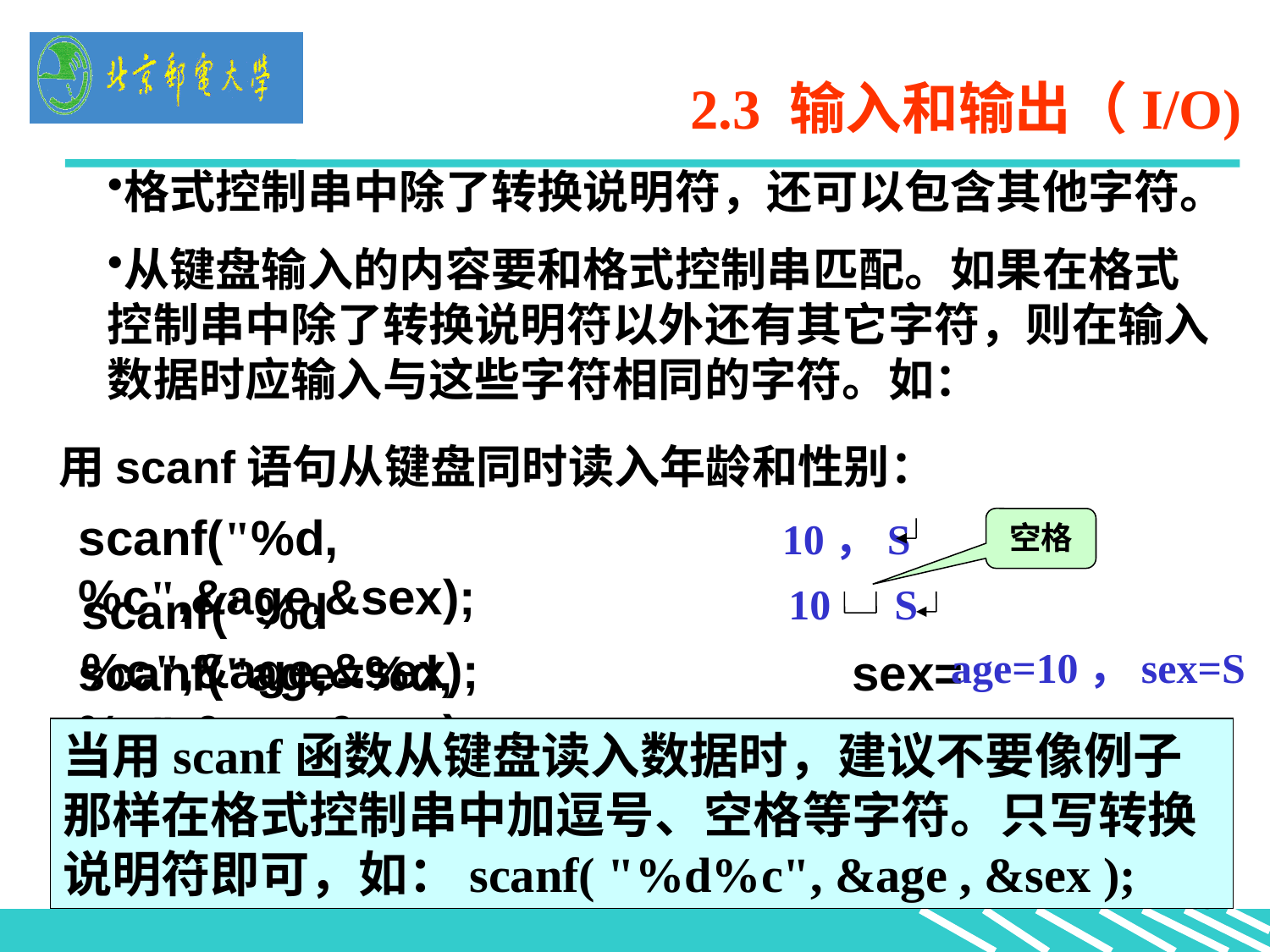

# 2.3 输入和输出（I/O)
格式控制串中除了转换说明符，还可以包含其他字符。
从键盘输入的内容要和格式控制串匹配。如果在格式控制串中除了转换说明符以外还有其它字符，则在输入数据时应输入与这些字符相同的字符。如：
用scanf语句从键盘同时读入年龄和性别：
scanf("%d,%c",&age,&sex);
10，S
空格

10      S
scanf("%d %c",&age,&sex);

age=10，sex=S
scanf("age=%d, sex=%c",&age,&sex);
当用scanf函数从键盘读入数据时，建议不要像例子那样在格式控制串中加逗号、空格等字符。只写转换说明符即可，如：scanf( "%d%c", &age , &sex );

59